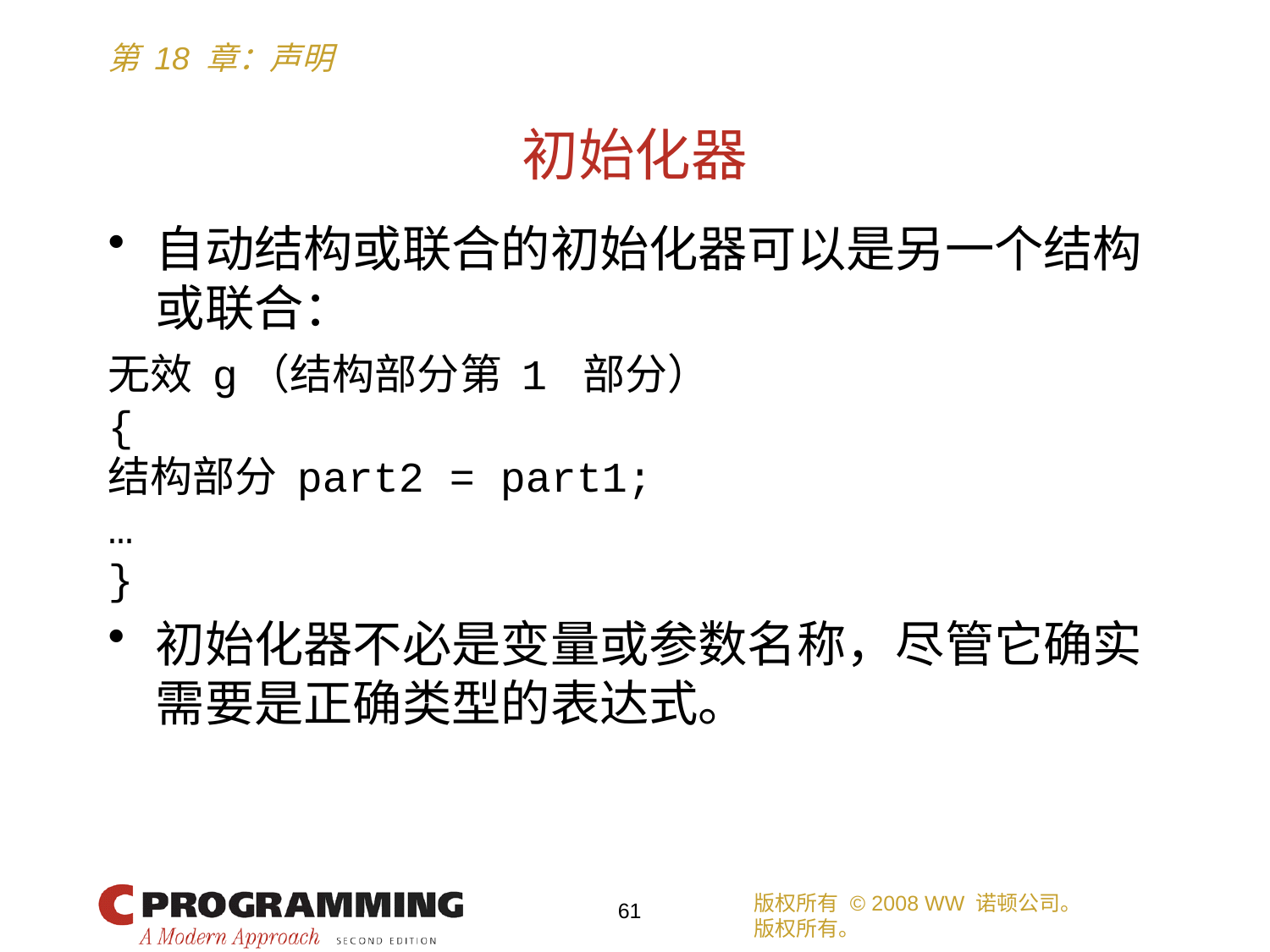

# 初始化器
自动结构或联合的初始化器可以是另一个结构或联合：
无效 g（结构部分第 1 部分）
{
结构部分 part2 = part1;
…
}
初始化器不必是变量或参数名称，尽管它确实需要是正确类型的表达式。
版权所有 © 2008 WW 诺顿公司。
版权所有。
61